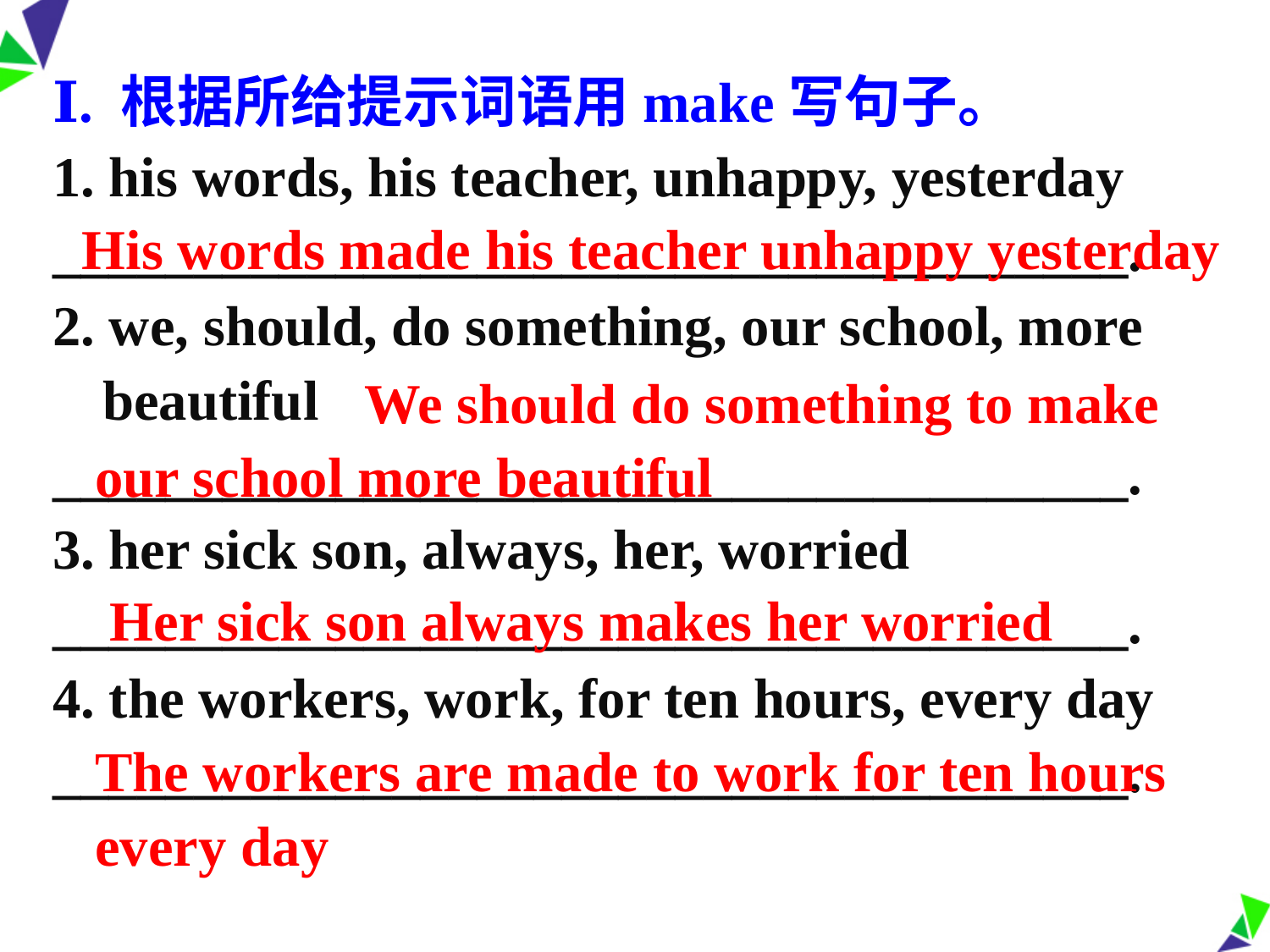

Ⅰ. 根据所给提示词语用make写句子。
1. his words, his teacher, unhappy, yesterday
______________________________________.
2. we, should, do something, our school, more beautiful
______________________________________.
3. her sick son, always, her, worried
______________________________________.
4. the workers, work, for ten hours, every day
______________________________________.
His words made his teacher unhappy yesterday
                   We should do something to make our school more beautiful
Her sick son always makes her worried
The workers are made to work for ten hours every day